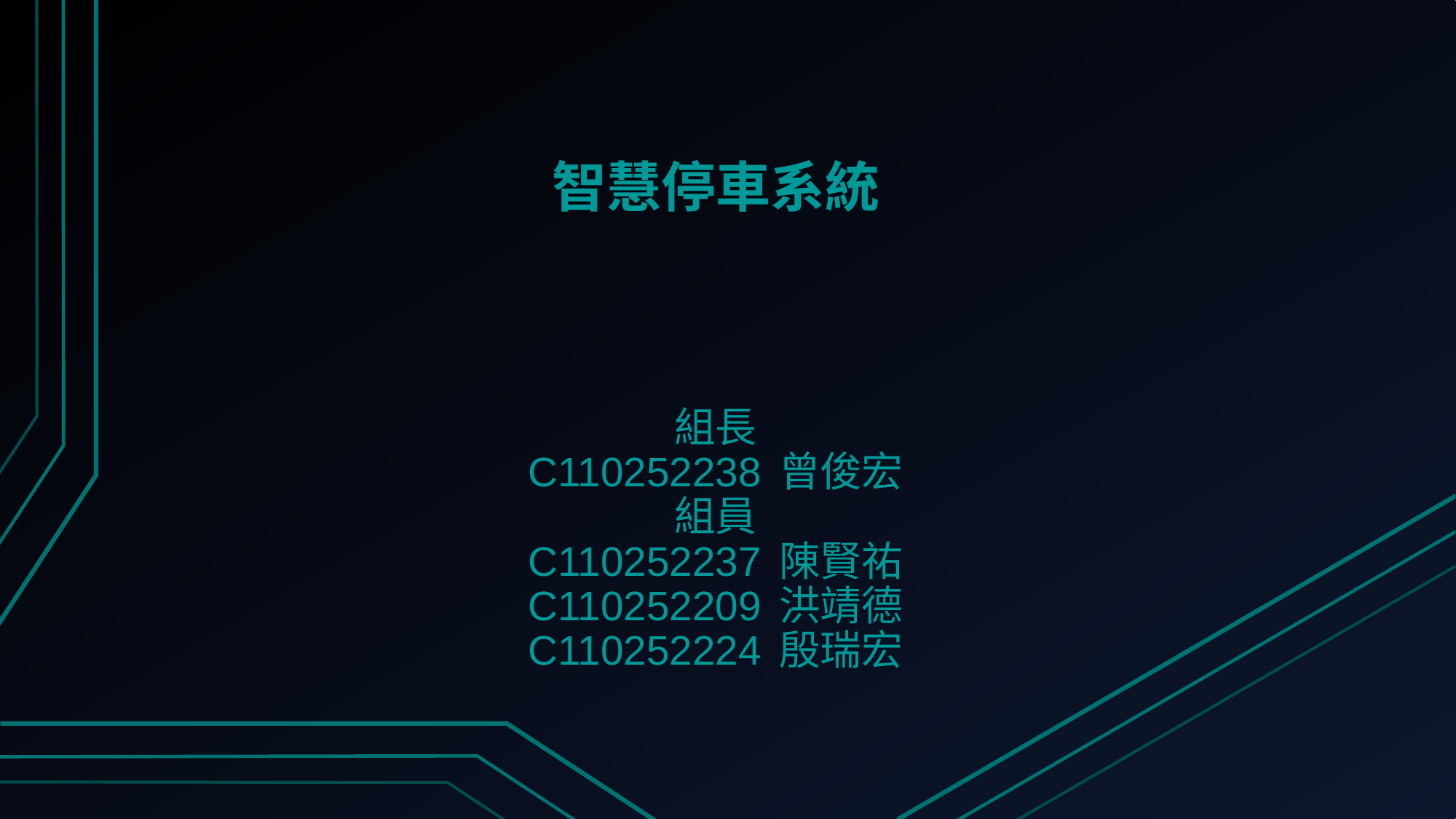

# 智慧停車系統
組長
C110252238 曾俊宏
組員
C110252237 陳賢祐
C110252209 洪靖德
C110252224 殷瑞宏